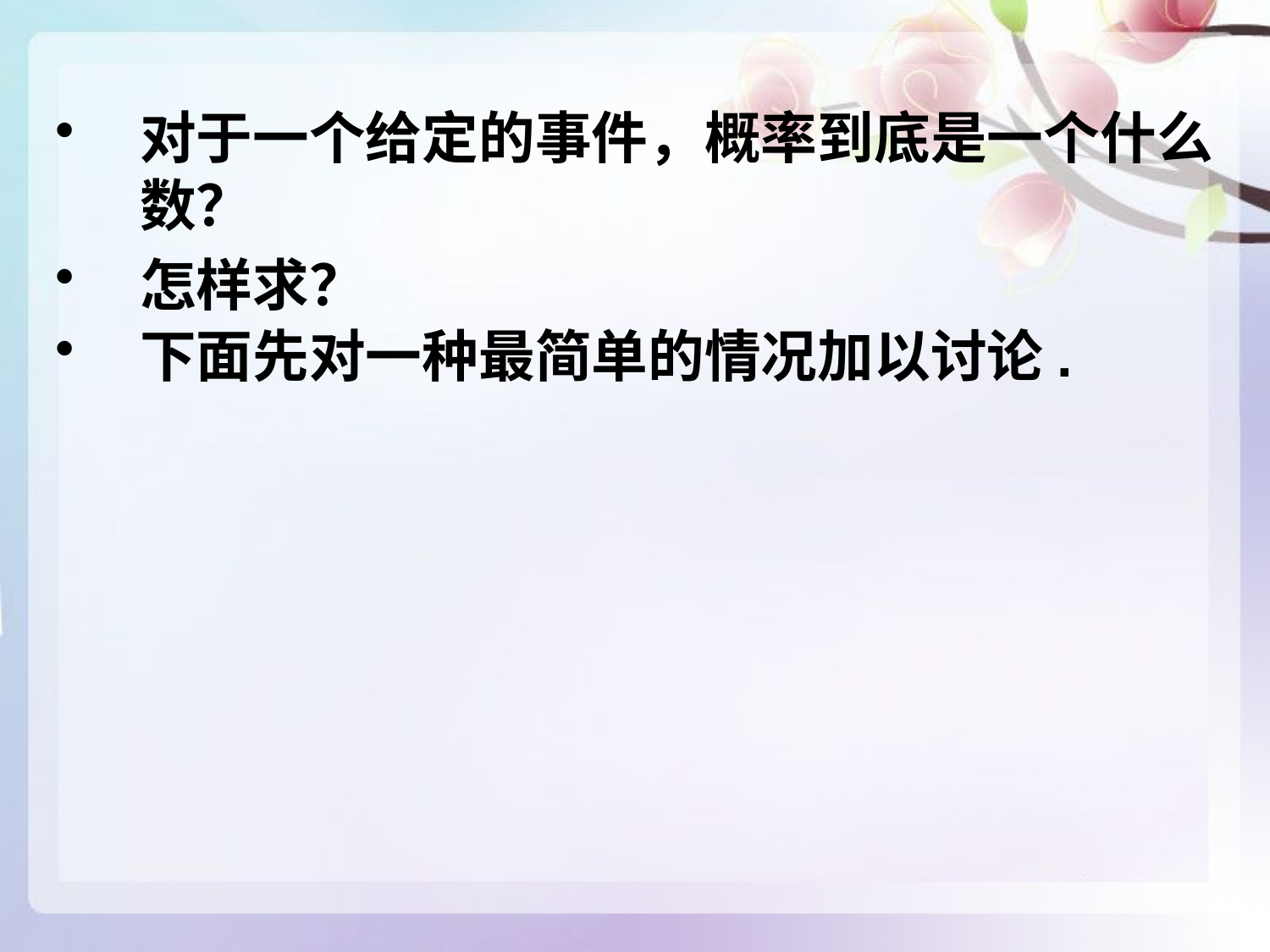

对于一个给定的事件，概率到底是一个什么数？
怎样求？
下面先对一种最简单的情况加以讨论.